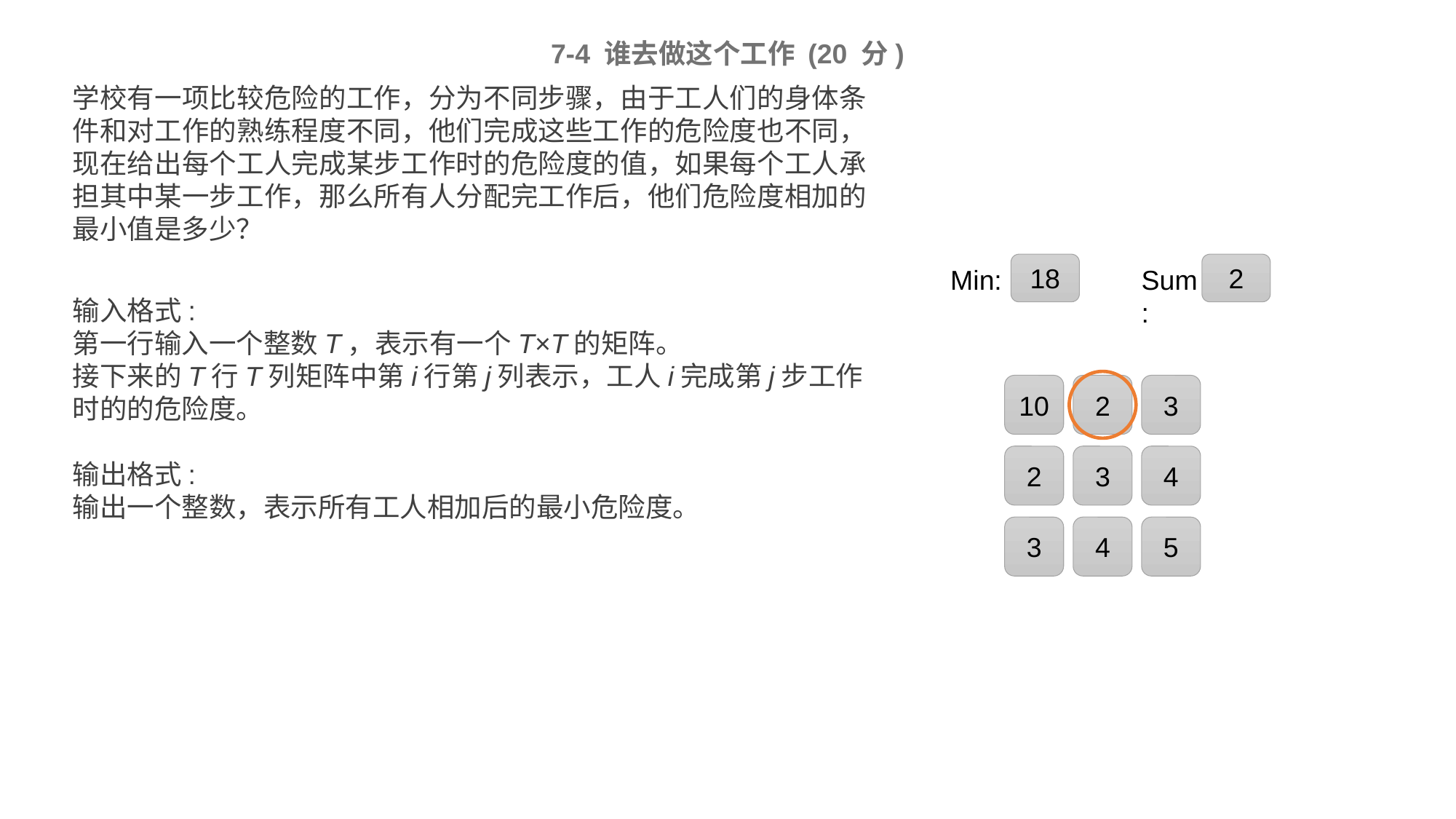

7-4 谁去做这个工作 (20 分)
学校有一项比较危险的工作，分为不同步骤，由于工人们的身体条件和对工作的熟练程度不同，他们完成这些工作的危险度也不同，现在给出每个工人完成某步工作时的危险度的值，如果每个工人承担其中某一步工作，那么所有人分配完工作后，他们危险度相加的最小值是多少？
18
Min:
2
Sum:
输入格式:
第一行输入一个整数T，表示有一个T×T的矩阵。
接下来的T行T列矩阵中第i行第j列表示，工人i完成第j步工作时的的危险度。

输出格式:
输出一个整数，表示所有工人相加后的最小危险度。

3
10
2
4
2
3
5
3
4